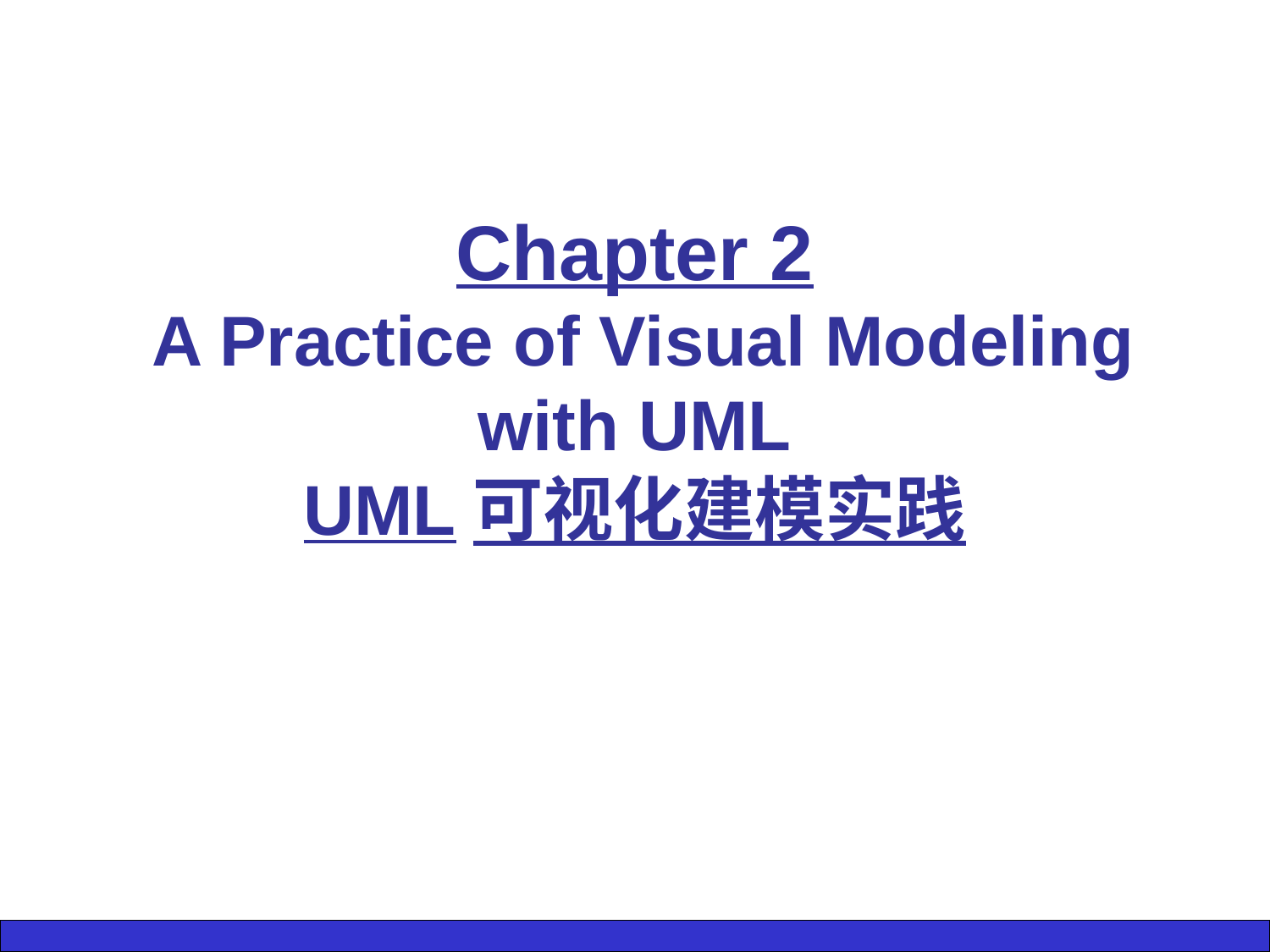

Chapter 2
 A Practice of Visual Modeling with UML
UML可视化建模实践